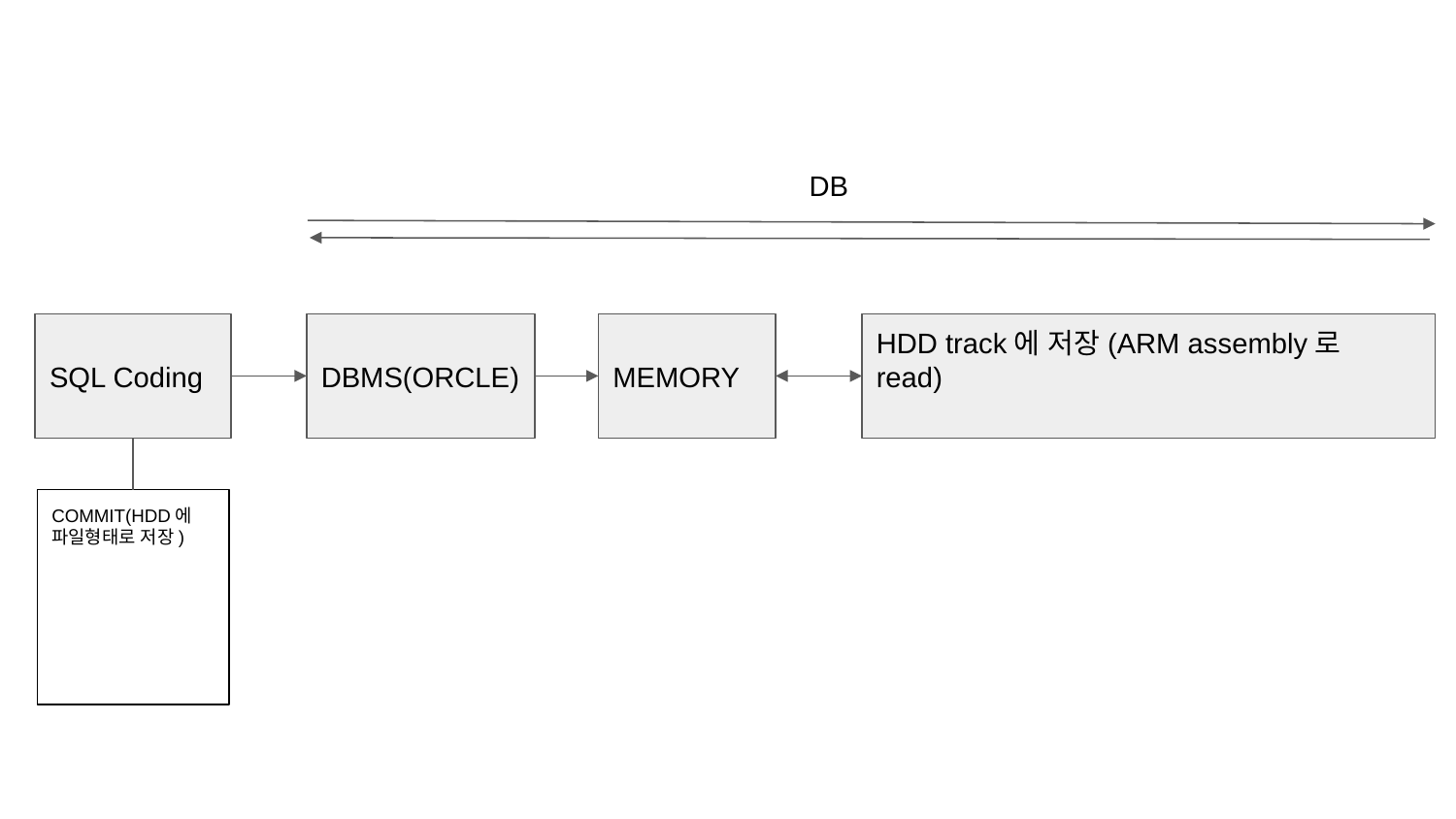

DB
SQL Coding
DBMS(ORCLE)
MEMORY
HDD track에 저장(ARM assembly로 read)

COMMIT(HDD에 파일형태로 저장)